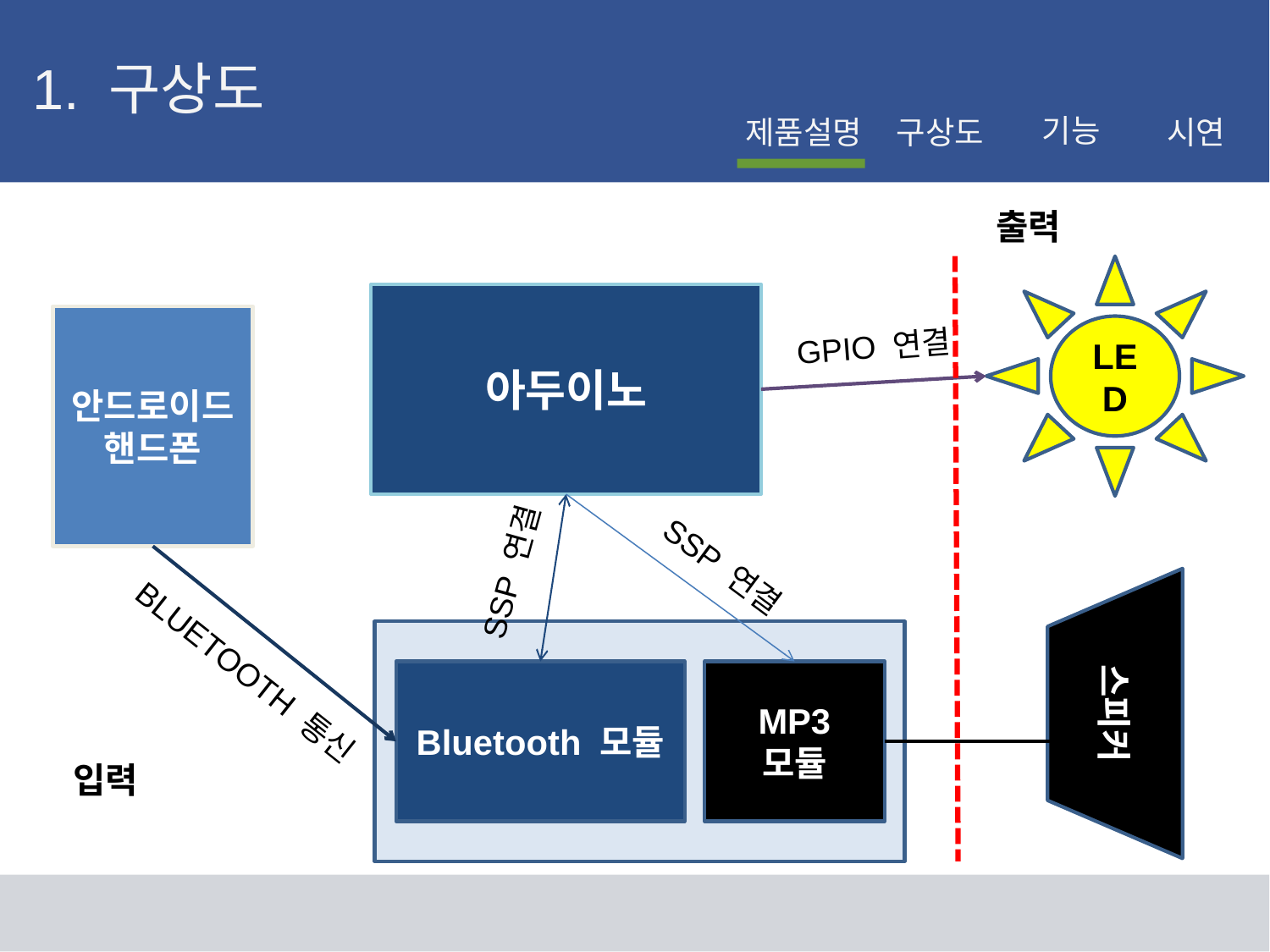

1. 구상도
기능
제품설명
구상도
시연

출력
LED
아두이노
안드로이드
핸드폰
GPIO 연결
SSP 연결
SSP 연결
BLUETOOTH 통신

Bluetooth 모듈
MP3 모듈
스피커
입력